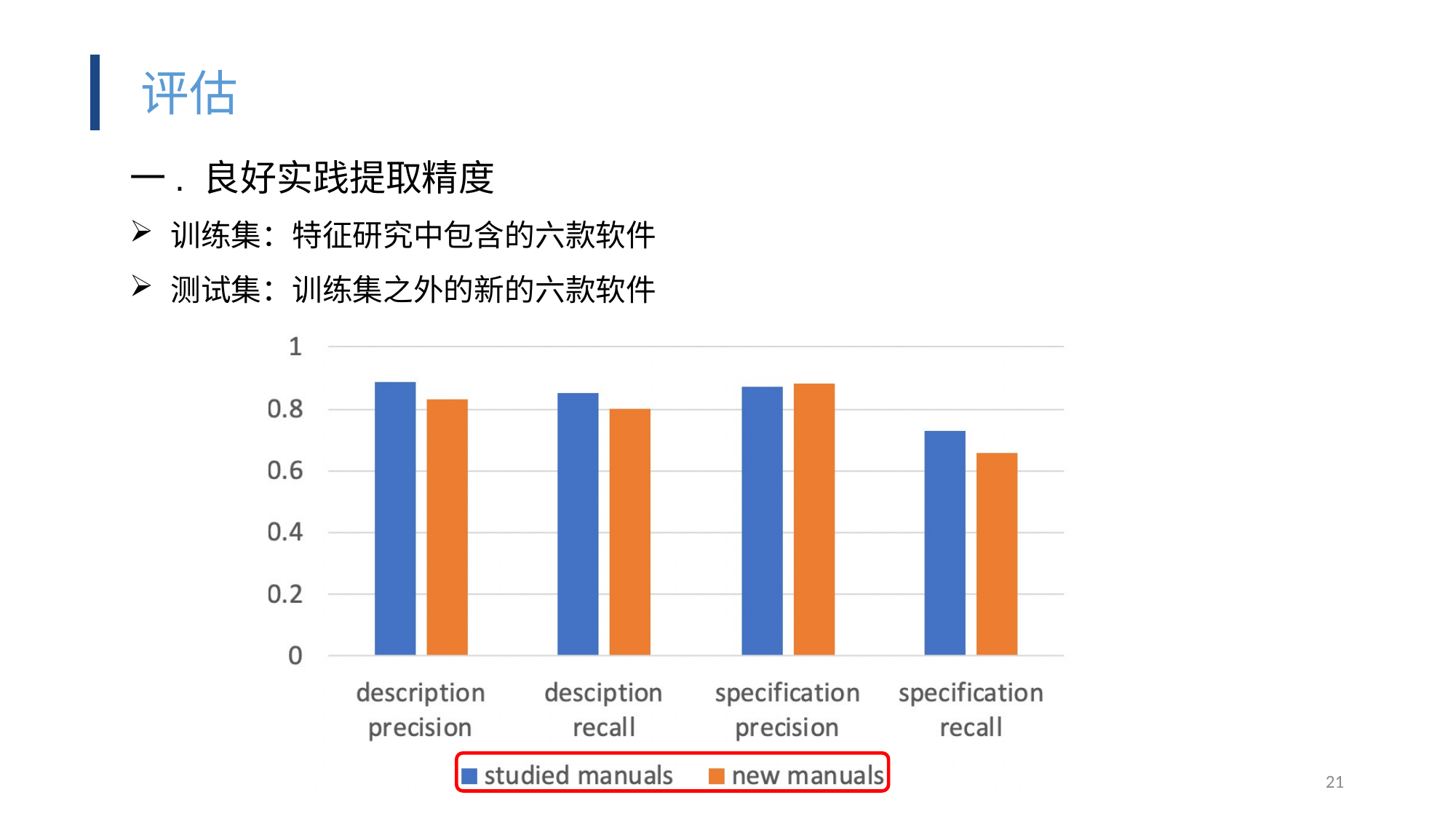

评估
一. 良好实践提取精度
训练集：特征研究中包含的六款软件
测试集：训练集之外的新的六款软件

21